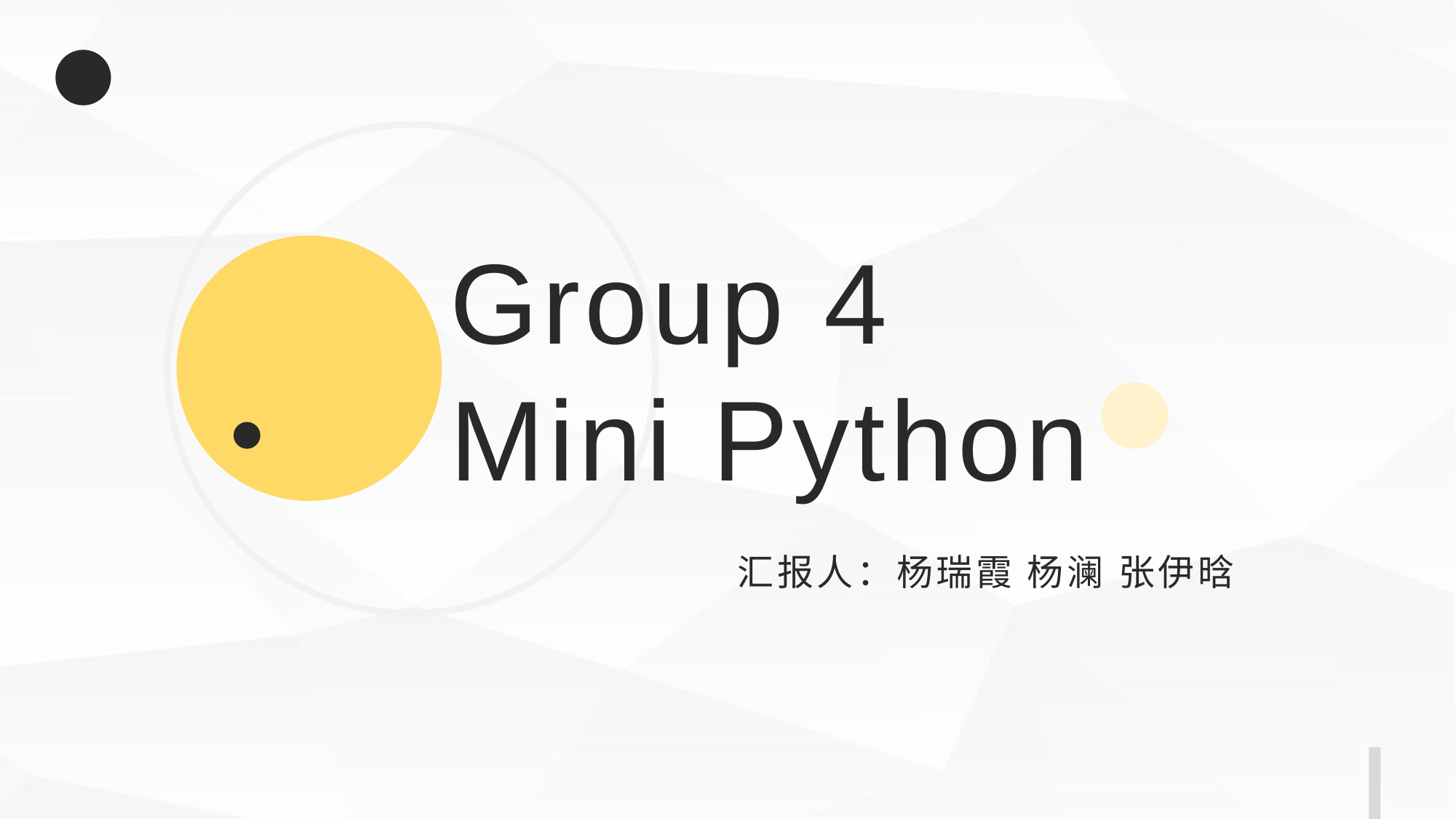

Group 4
Mini Python

汇报人：杨瑞霞 杨澜 张伊晗